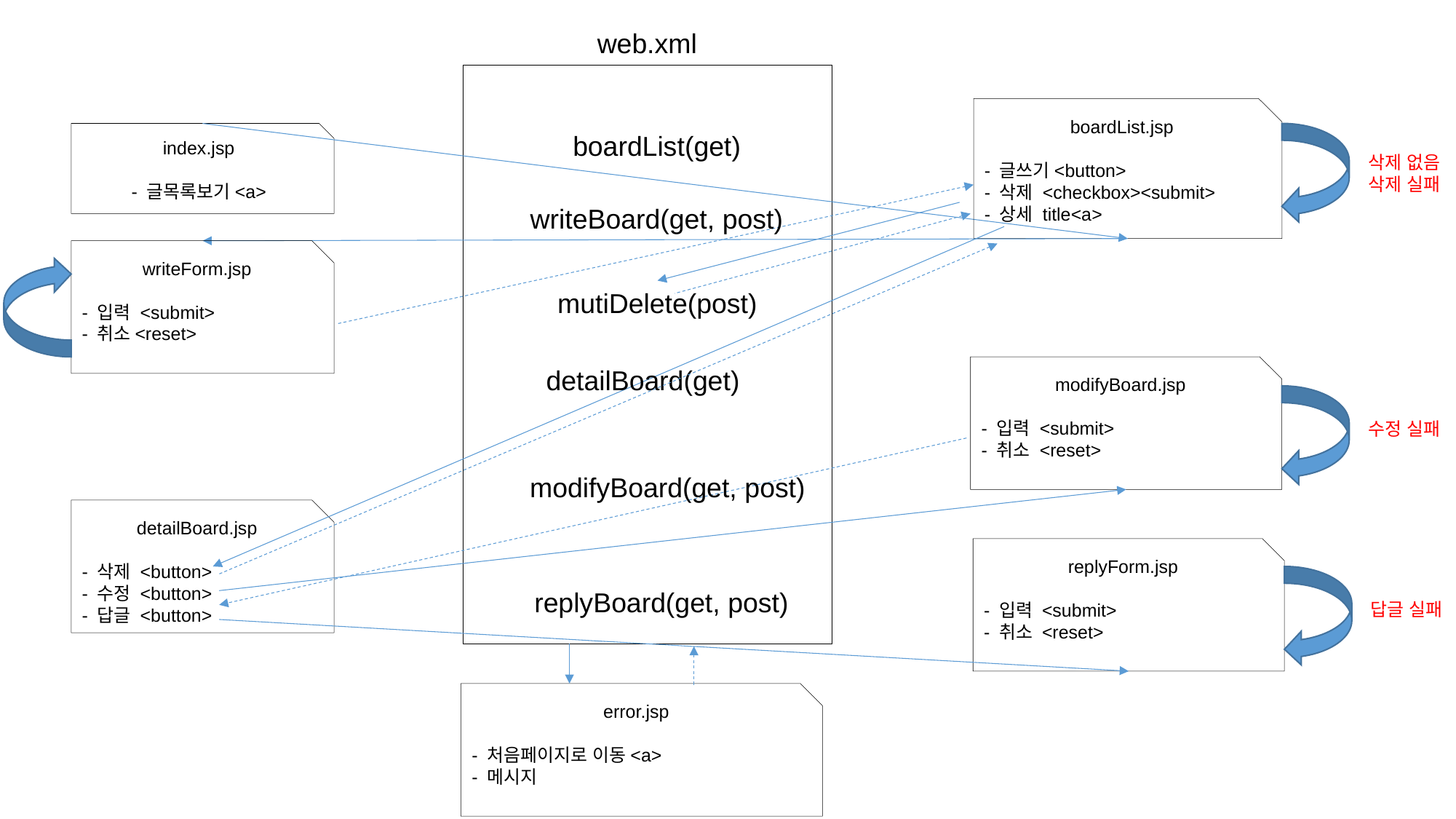

web.xml

boardList.jsp

- 글쓰기<button>
- 삭제 <checkbox><submit>
- 상세 title<a>

index.jsp

- 글목록보기<a>

boardList(get)
삭제 없음
삭제 실패
writeBoard(get, post)
writeForm.jsp

- 입력 <submit>
- 취소<reset>

mutiDelete(post)
입력 실패
modifyBoard.jsp

- 입력 <submit>
- 취소 <reset>
detailBoard(get)

수정 실패
modifyBoard(get, post)
detailBoard.jsp

- 삭제 <button>
- 수정 <button>
- 답글 <button>
replyForm.jsp

- 입력 <submit>
- 취소 <reset>

replyBoard(get, post)
답글 실패
error.jsp

- 처음페이지로 이동<a>
- 메시지